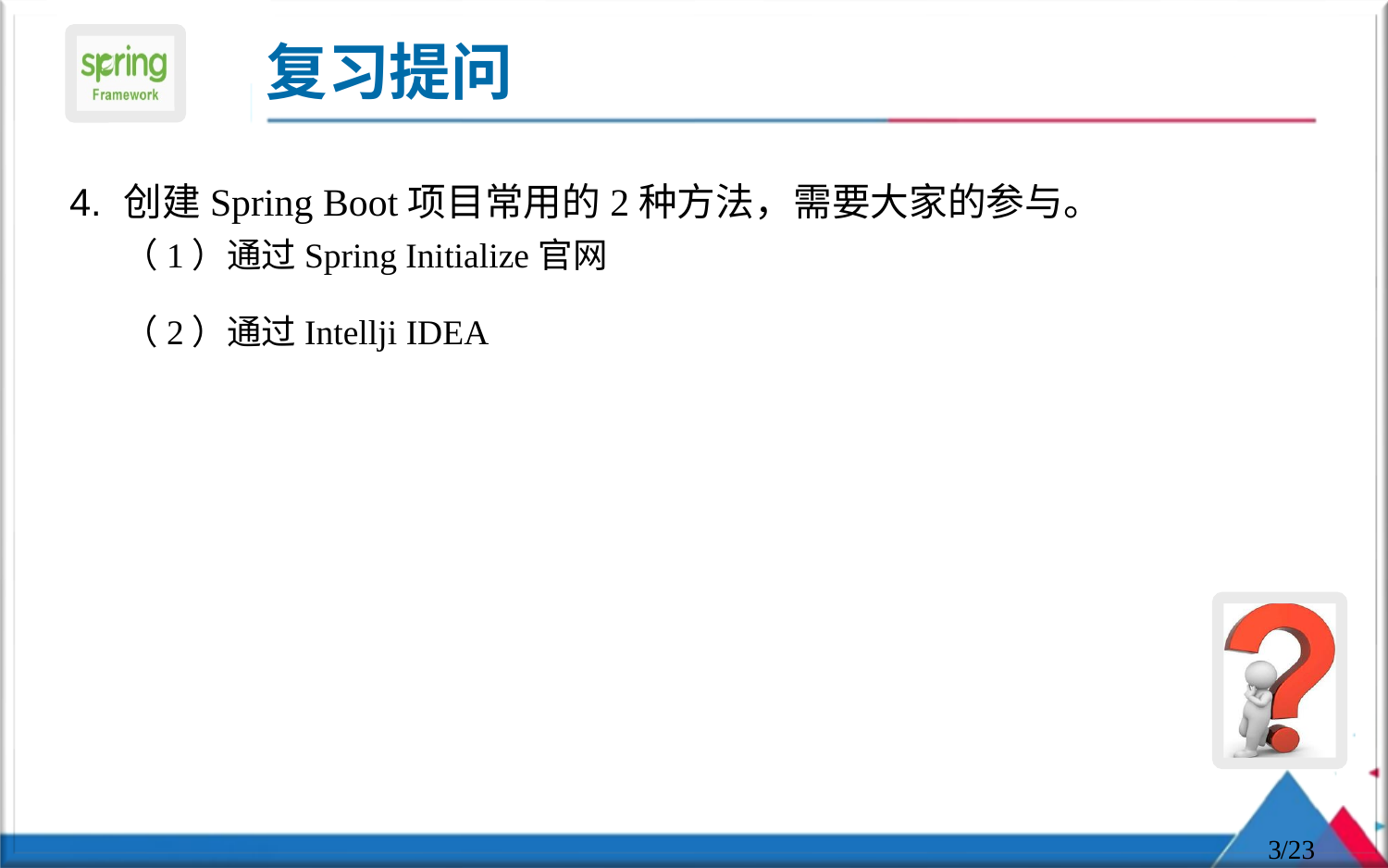

# 复习提问
创建Spring Boot项目常用的2种方法，需要大家的参与。

（1）通过Spring Initialize官网
（2）通过Intellji IDEA

3
/23